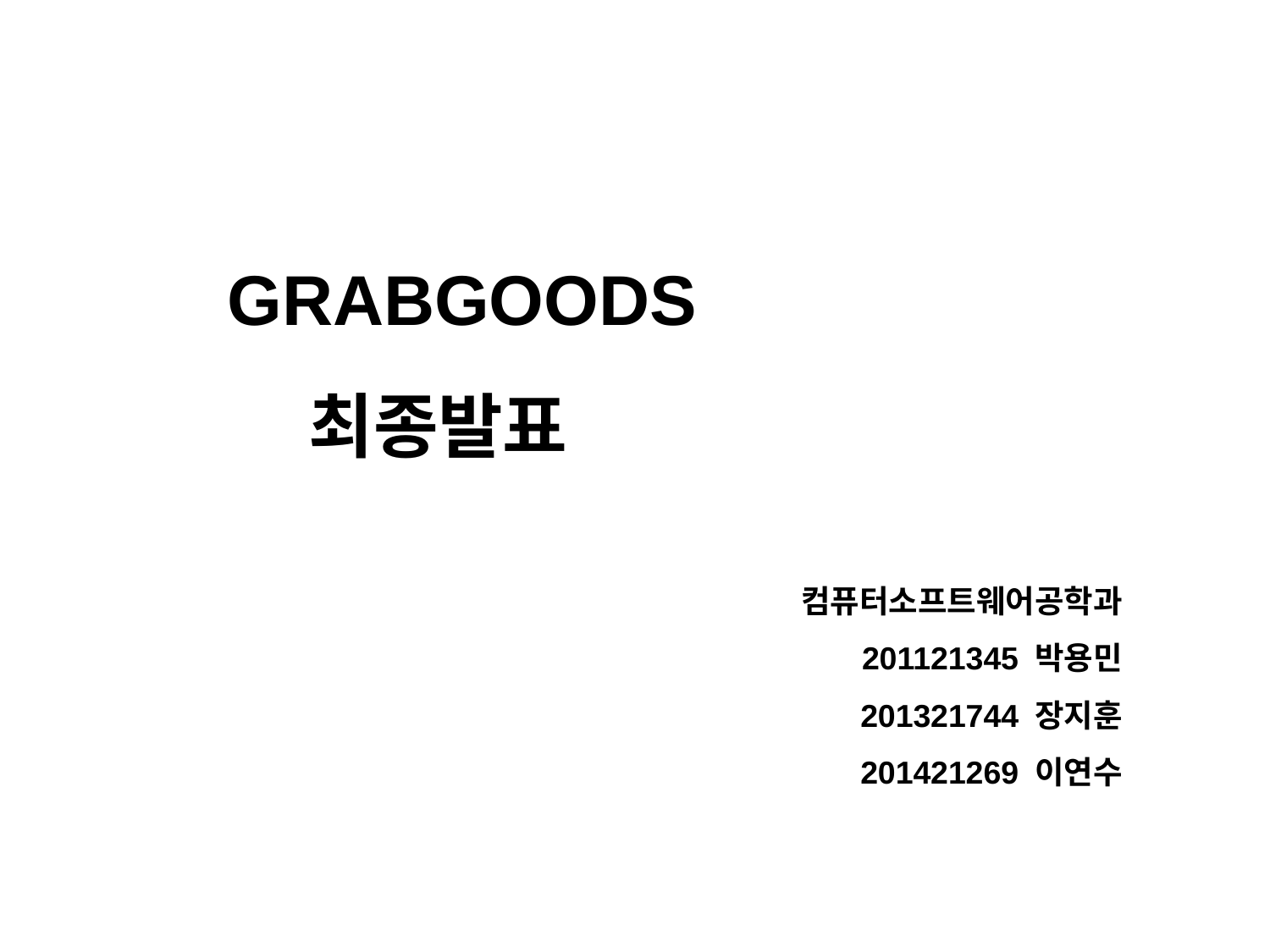

GRABGOODS
    최종발표

컴퓨터소프트웨어공학과
201121345 박용민
201321744 장지훈
201421269 이연수